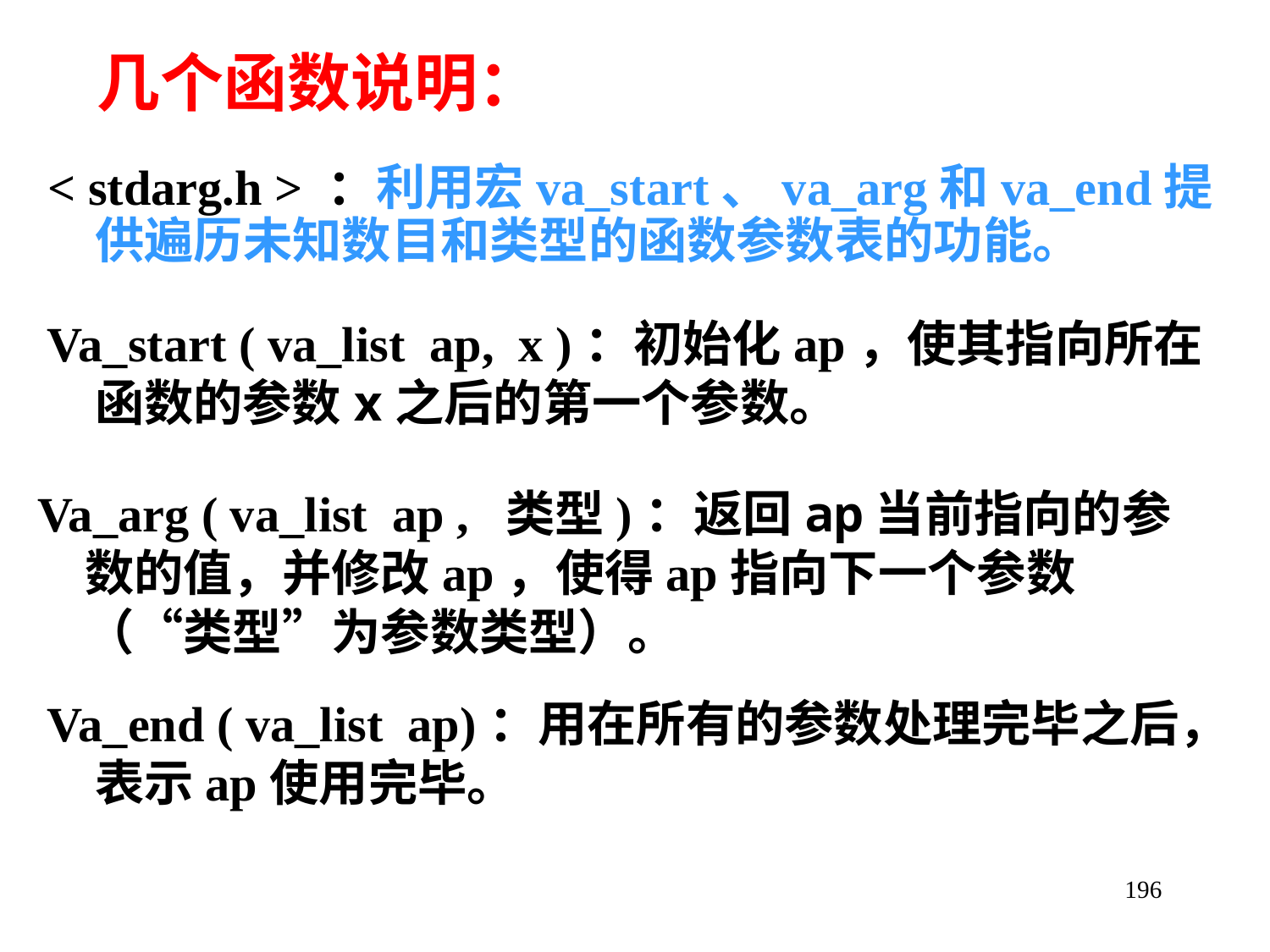

几个函数说明：
< stdarg.h > ：利用宏va_start、va_arg和va_end提供遍历未知数目和类型的函数参数表的功能。
Va_start ( va_list  ap,  x )：初始化ap，使其指向所在函数的参数x之后的第一个参数。
Va_arg ( va_list  ap ,  类型)：返回ap当前指向的参数的值，并修改ap，使得ap指向下一个参数（“类型”为参数类型）。
Va_end ( va_list  ap)：用在所有的参数处理完毕之后，表示ap使用完毕。
196